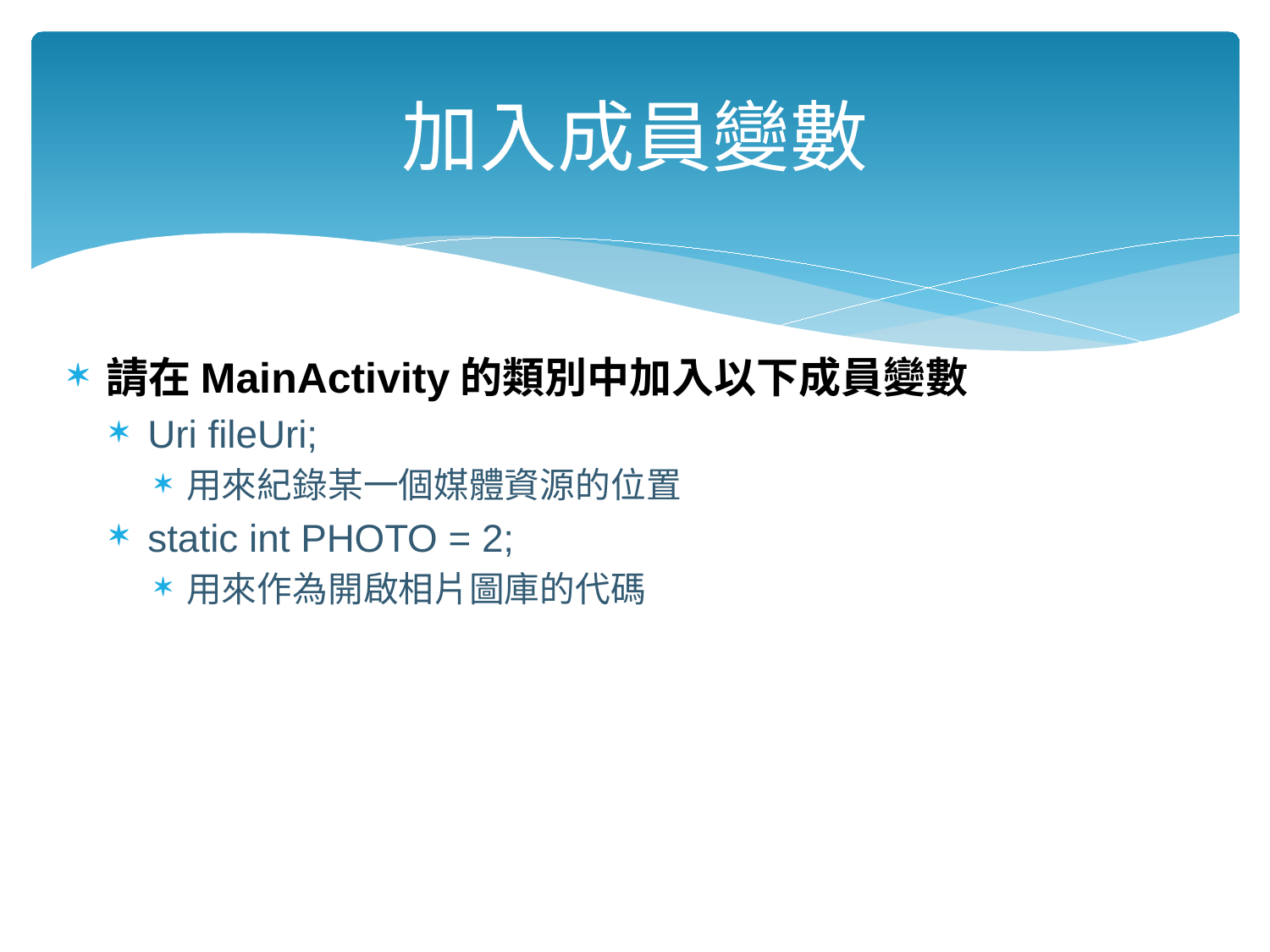

# 加入成員變數
請在MainActivity的類別中加入以下成員變數
Uri fileUri;
用來紀錄某一個媒體資源的位置
static int PHOTO = 2;
用來作為開啟相片圖庫的代碼